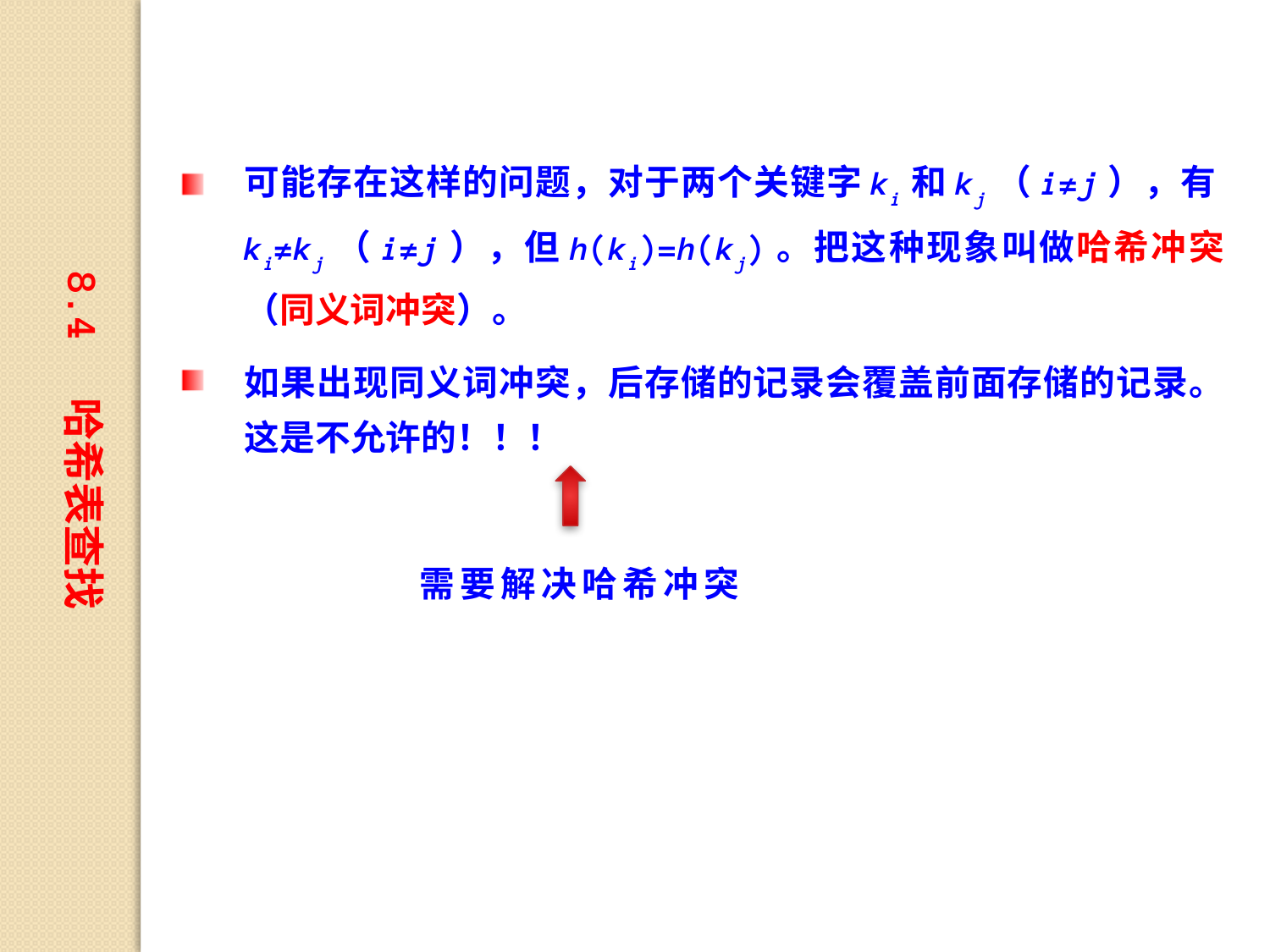

可能存在这样的问题，对于两个关键字ki和kj（i≠j），有ki≠kj（i≠j），但h(ki)=h(kj)。把这种现象叫做哈希冲突（同义词冲突）。
如果出现同义词冲突，后存储的记录会覆盖前面存储的记录。这是不允许的！！！
8.4  哈希表查找

需要解决哈希冲突